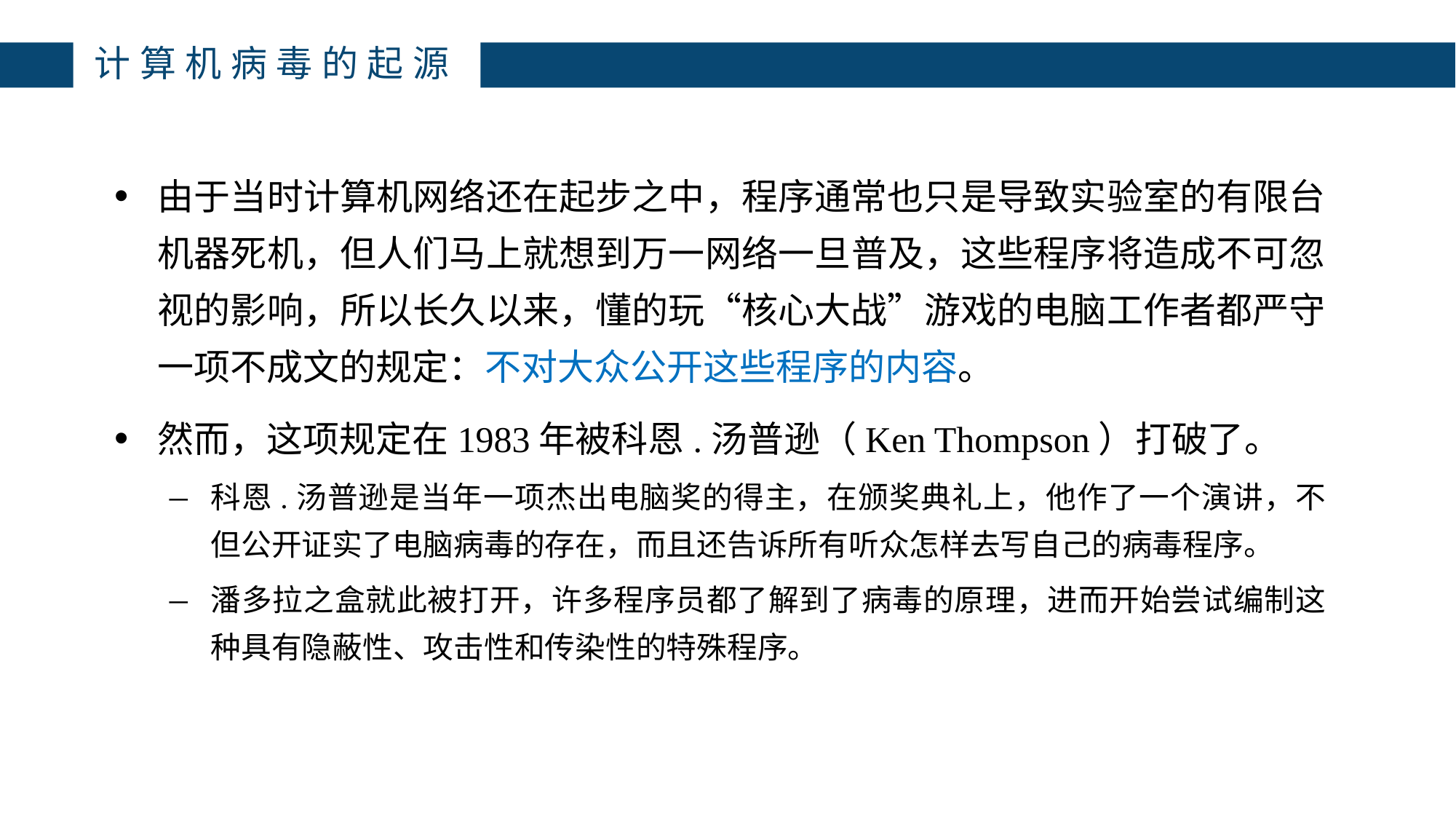

# 计算机病毒的起源

由于当时计算机网络还在起步之中，程序通常也只是导致实验室的有限台机器死机，但人们马上就想到万一网络一旦普及，这些程序将造成不可忽视的影响，所以长久以来，懂的玩“核心大战”游戏的电脑工作者都严守一项不成文的规定：不对大众公开这些程序的内容。
然而，这项规定在1983年被科恩.汤普逊（Ken Thompson）打破了。
科恩.汤普逊是当年一项杰出电脑奖的得主，在颁奖典礼上，他作了一个演讲，不但公开证实了电脑病毒的存在，而且还告诉所有听众怎样去写自己的病毒程序。
潘多拉之盒就此被打开，许多程序员都了解到了病毒的原理，进而开始尝试编制这种具有隐蔽性、攻击性和传染性的特殊程序。